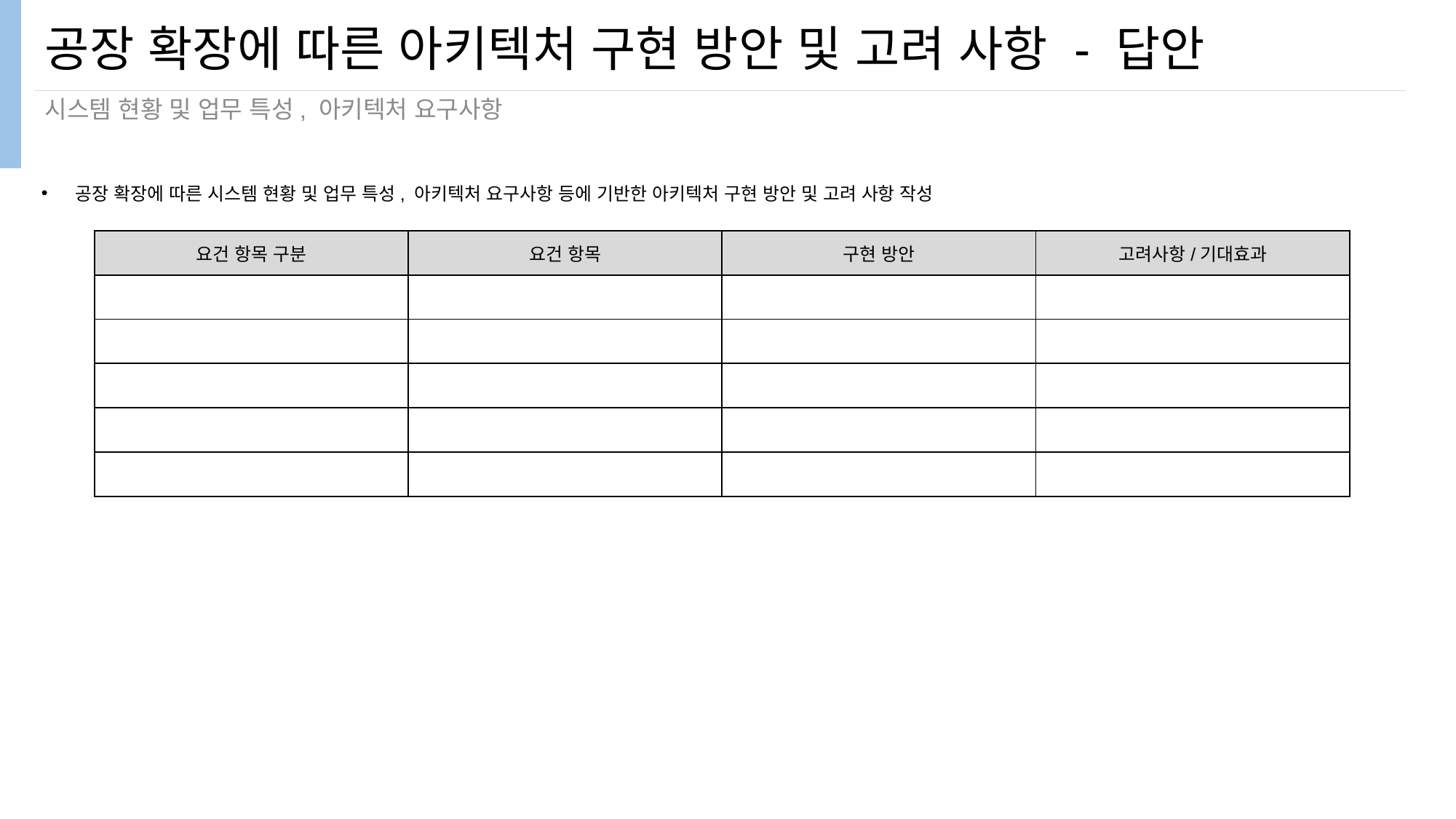

# 공장 확장에 따른 아키텍처 구현 방안 및 고려 사항 - 답안
시스템 현황 및 업무 특성, 아키텍처 요구사항
공장 확장에 따른 시스템 현황 및 업무 특성, 아키텍처 요구사항 등에 기반한 아키텍처 구현 방안 및 고려 사항 작성
| 요건 항목 구분 | 요건 항목 | 구현 방안 | 고려사항/기대효과 |
| --- | --- | --- | --- |
|  |  |  |  |
|  |  |  |  |
|  |  |  |  |
|  |  |  |  |
|  |  |  |  |